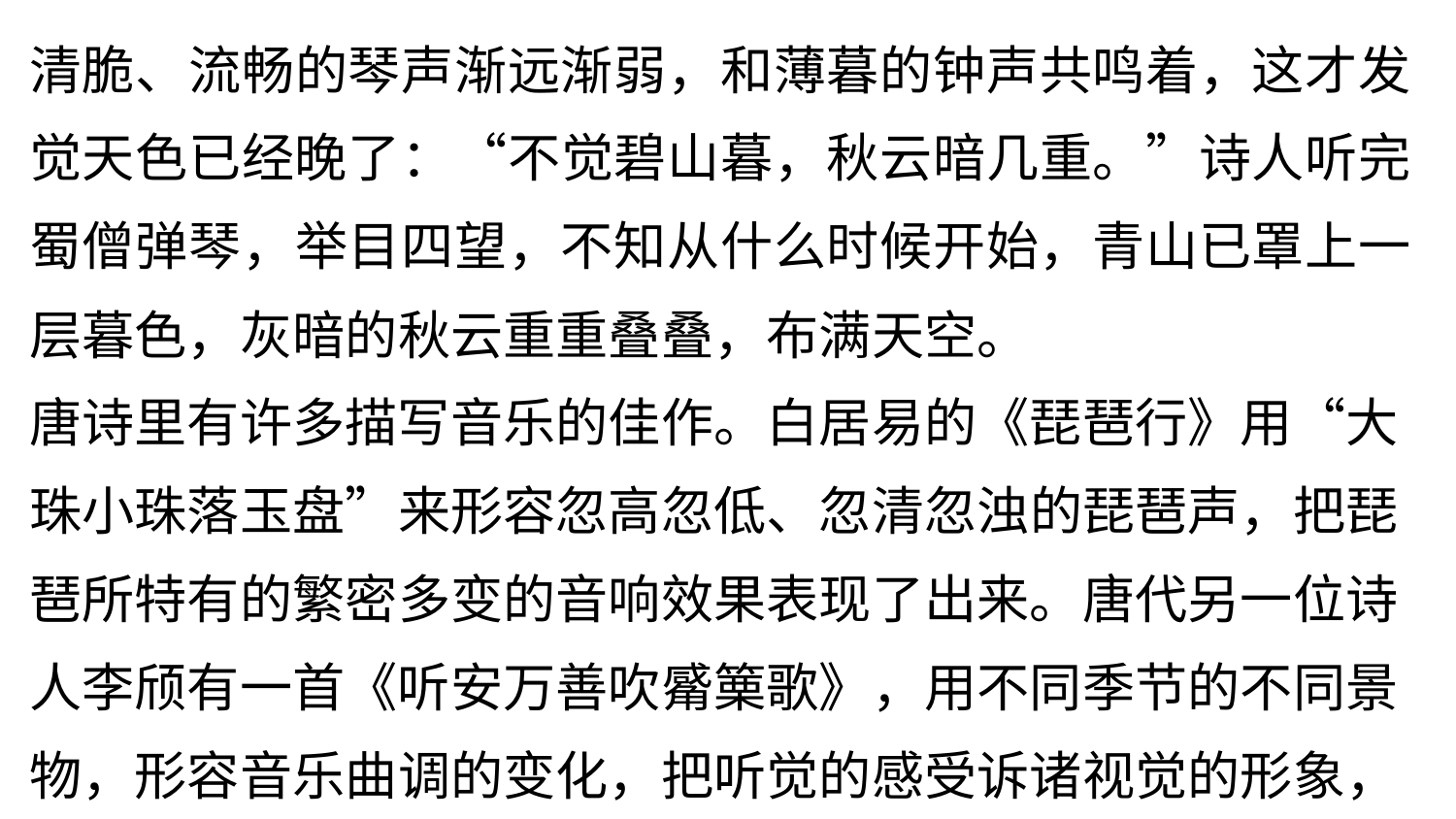

清脆、流畅的琴声渐远渐弱，和薄暮的钟声共鸣着，这才发觉天色已经晚了：“不觉碧山暮，秋云暗几重。”诗人听完蜀僧弹琴，举目四望，不知从什么时候开始，青山已罩上一层暮色，灰暗的秋云重重叠叠，布满天空。
唐诗里有许多描写音乐的佳作。白居易的《琵琶行》用“大珠小珠落玉盘”来形容忽高忽低、忽清忽浊的琵琶声，把琵琶所特有的繁密多变的音响效果表现了出来。唐代另一位诗人李颀有一首《听安万善吹觱篥歌》，用不同季节的不同景物，形容音乐曲调的变化，把听觉的感受诉诸视觉的形象，